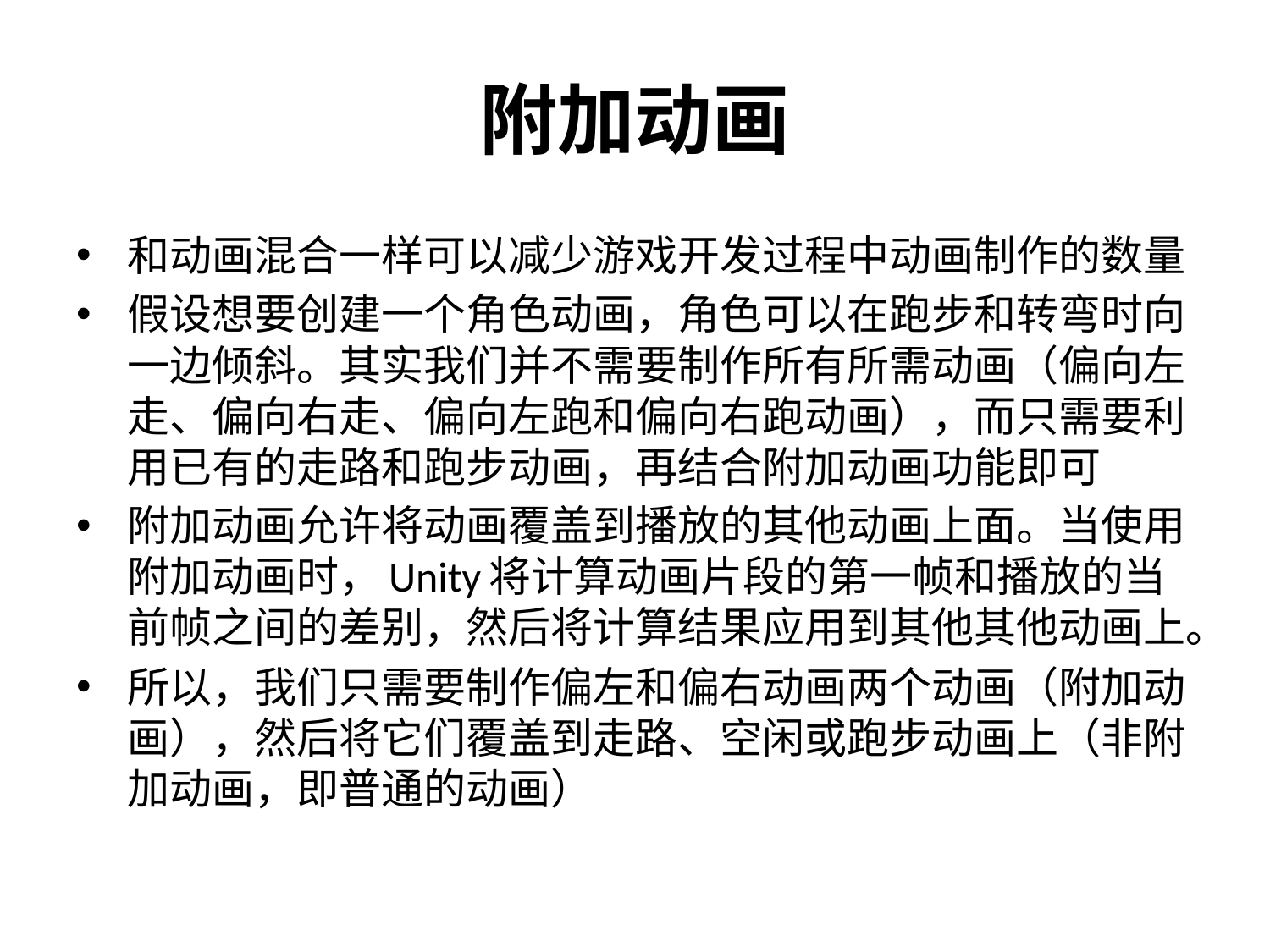

# 附加动画
和动画混合一样可以减少游戏开发过程中动画制作的数量
假设想要创建一个角色动画，角色可以在跑步和转弯时向一边倾斜。其实我们并不需要制作所有所需动画（偏向左走、偏向右走、偏向左跑和偏向右跑动画），而只需要利用已有的走路和跑步动画，再结合附加动画功能即可
附加动画允许将动画覆盖到播放的其他动画上面。当使用附加动画时，Unity将计算动画片段的第一帧和播放的当前帧之间的差别，然后将计算结果应用到其他其他动画上。
所以，我们只需要制作偏左和偏右动画两个动画（附加动画），然后将它们覆盖到走路、空闲或跑步动画上（非附加动画，即普通的动画）